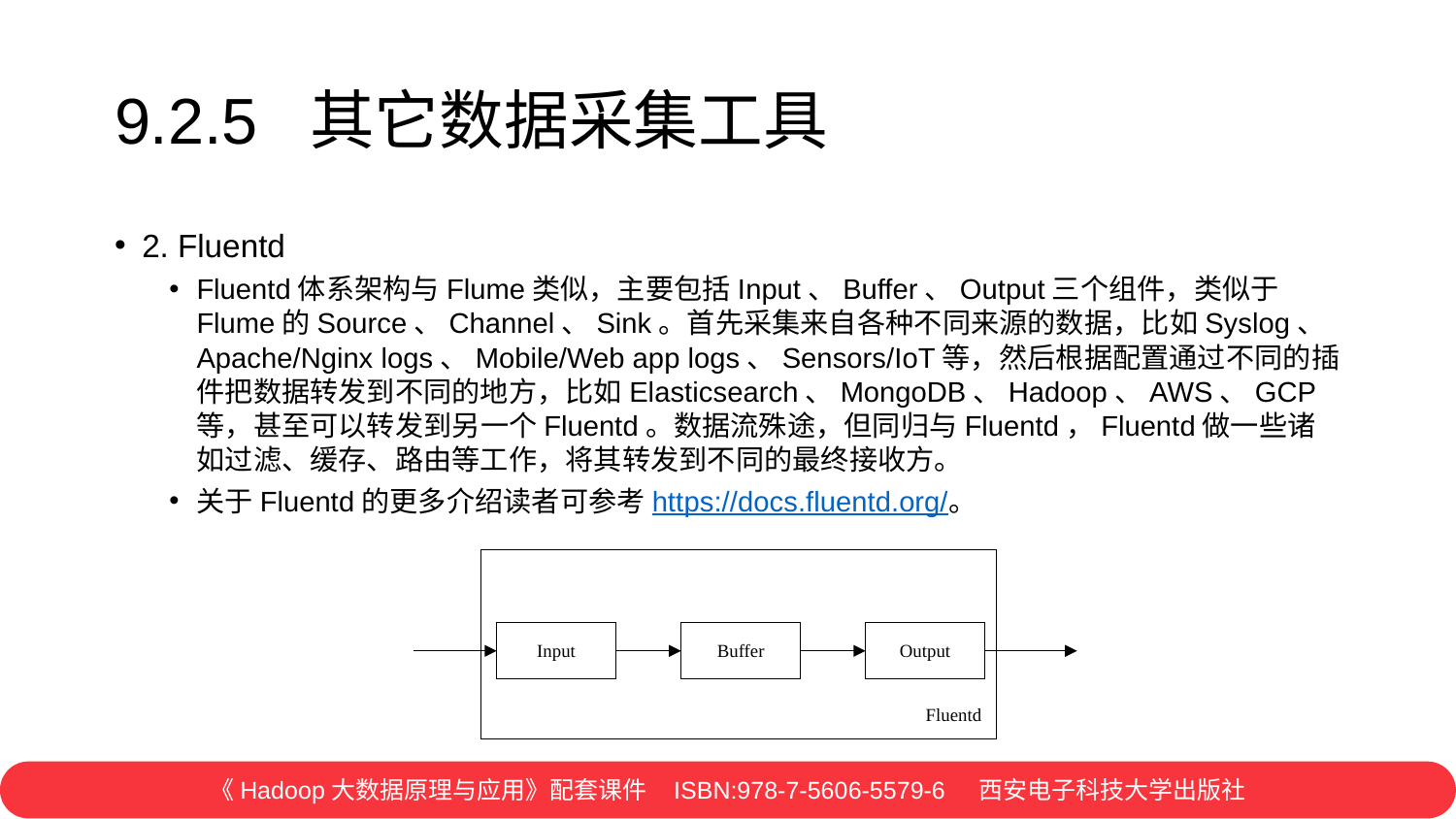

# 9.2.5  其它数据采集工具
2. Fluentd
Fluentd体系架构与Flume类似，主要包括Input、Buffer、Output三个组件，类似于Flume的Source、Channel、Sink。首先采集来自各种不同来源的数据，比如Syslog、Apache/Nginx logs、Mobile/Web app logs、Sensors/IoT等，然后根据配置通过不同的插件把数据转发到不同的地方，比如Elasticsearch、MongoDB、Hadoop、AWS、GCP等，甚至可以转发到另一个Fluentd。数据流殊途，但同归与Fluentd，Fluentd做一些诸如过滤、缓存、路由等工作，将其转发到不同的最终接收方。
关于Fluentd的更多介绍读者可参考https://docs.fluentd.org/。

Fluentd
Input
Buffer
Output